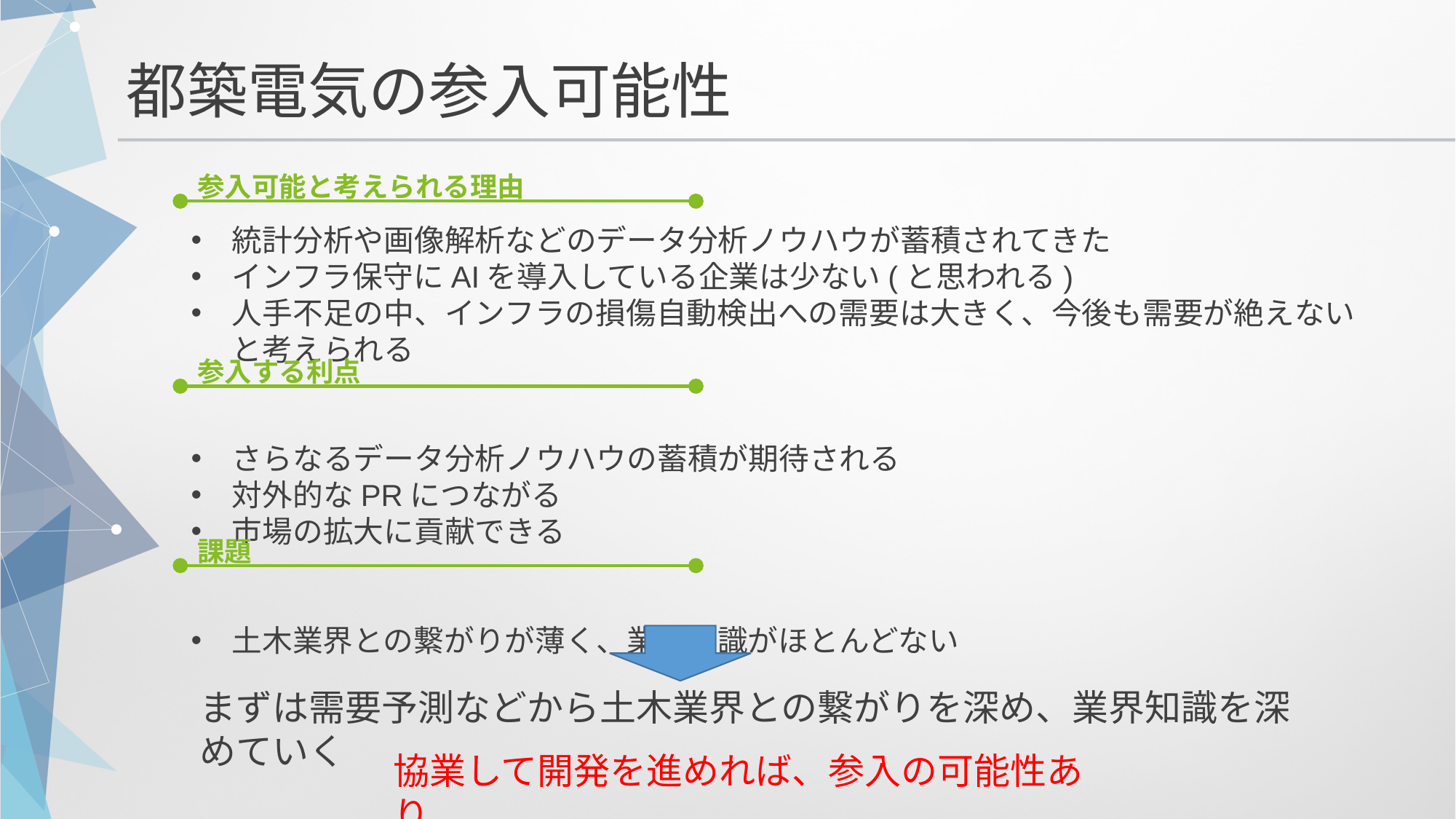

都築電気の参入可能性
参入可能と考えられる理由

統計分析や画像解析などのデータ分析ノウハウが蓄積されてきた
インフラ保守にAIを導入している企業は少ない(と思われる)
人手不足の中、インフラの損傷自動検出への需要は大きく、今後も需要が絶えないと考えられる

さらなるデータ分析ノウハウの蓄積が期待される
対外的なPRにつながる
市場の拡大に貢献できる

土木業界との繋がりが薄く、業界知識がほとんどない
参入する利点
課題

まずは需要予測などから土木業界との繋がりを深め、業界知識を深めていく
協業して開発を進めれば、参入の可能性あり